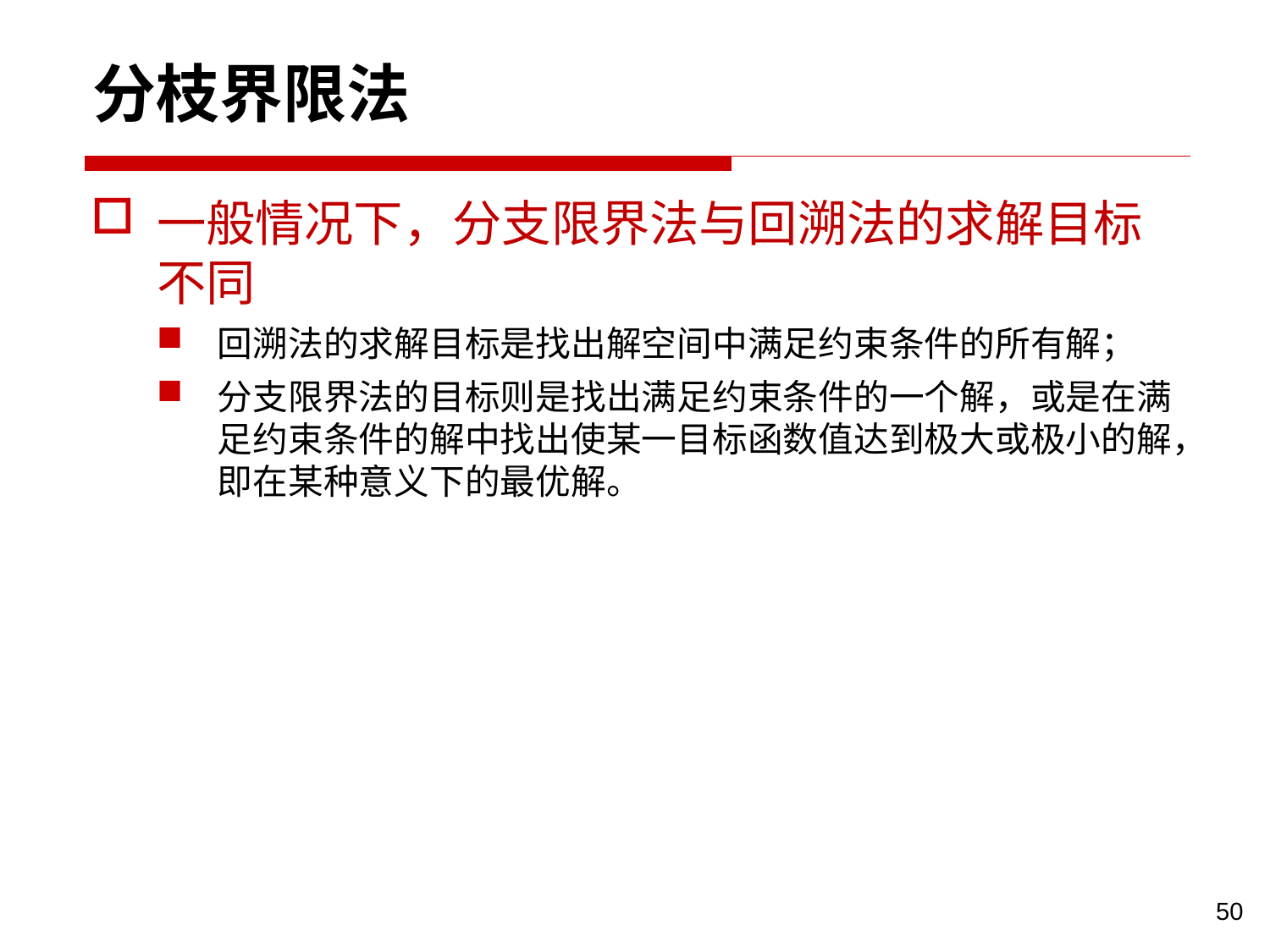

# 分枝界限法
一般情况下，分支限界法与回溯法的求解目标不同
回溯法的求解目标是找出解空间中满足约束条件的所有解；
分支限界法的目标则是找出满足约束条件的一个解，或是在满足约束条件的解中找出使某一目标函数值达到极大或极小的解，即在某种意义下的最优解。
50